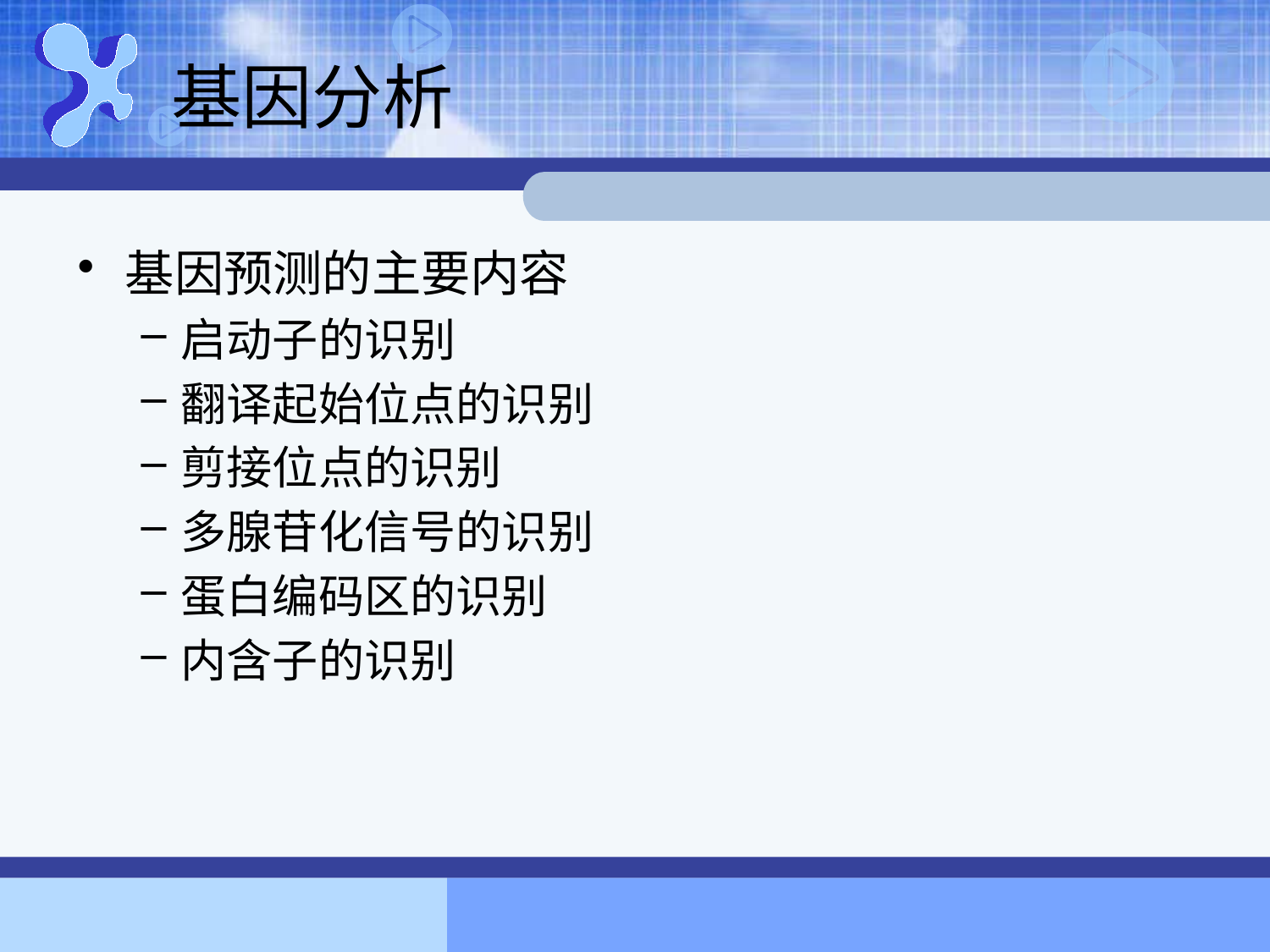

# 基因分析
基因预测的主要内容
启动子的识别
翻译起始位点的识别
剪接位点的识别
多腺苷化信号的识别
蛋白编码区的识别
内含子的识别